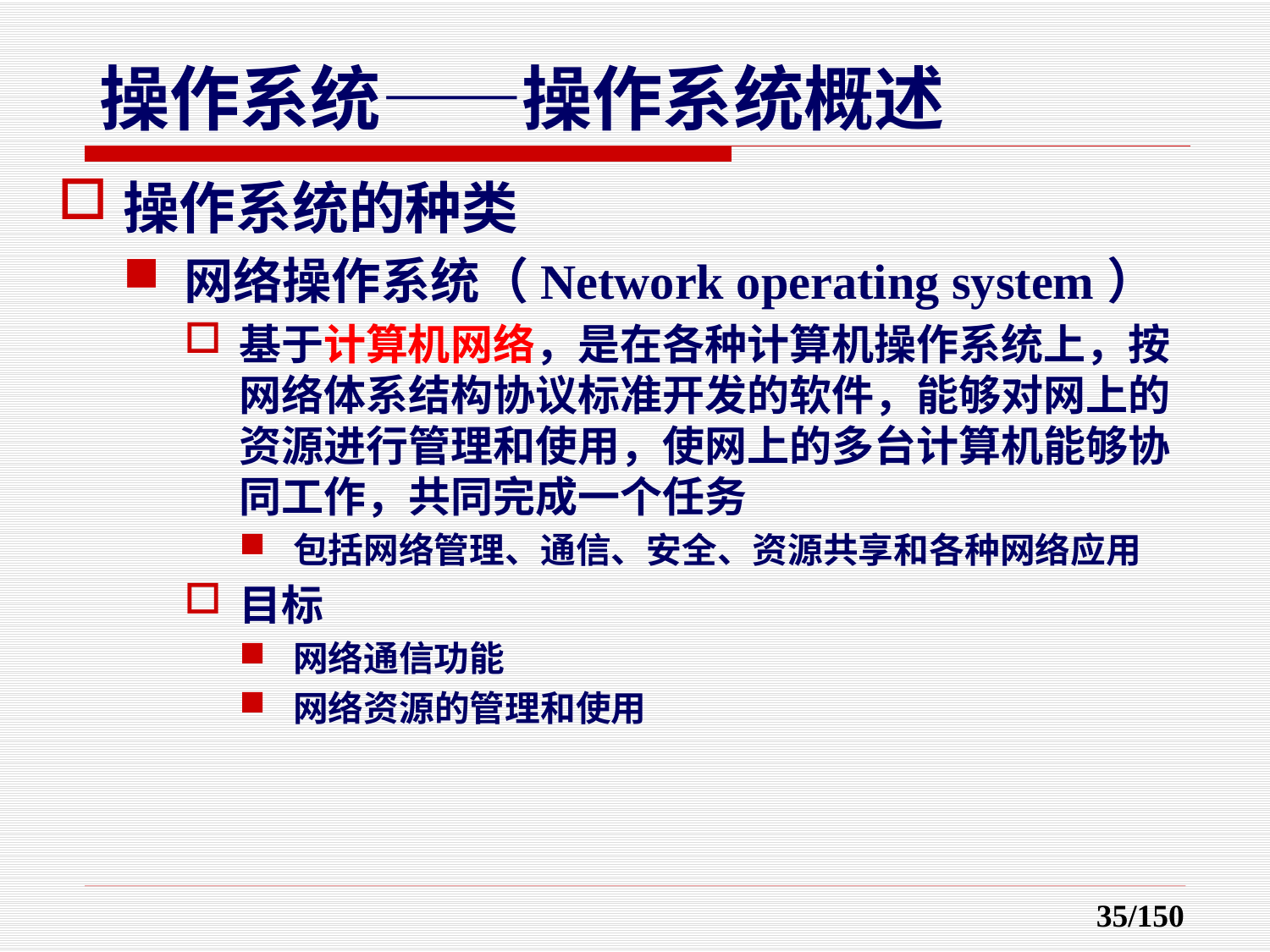

操作系统的种类
网络操作系统（Network operating system）
基于计算机网络，是在各种计算机操作系统上，按网络体系结构协议标准开发的软件，能够对网上的资源进行管理和使用，使网上的多台计算机能够协同工作，共同完成一个任务
包括网络管理、通信、安全、资源共享和各种网络应用
目标
网络通信功能
网络资源的管理和使用